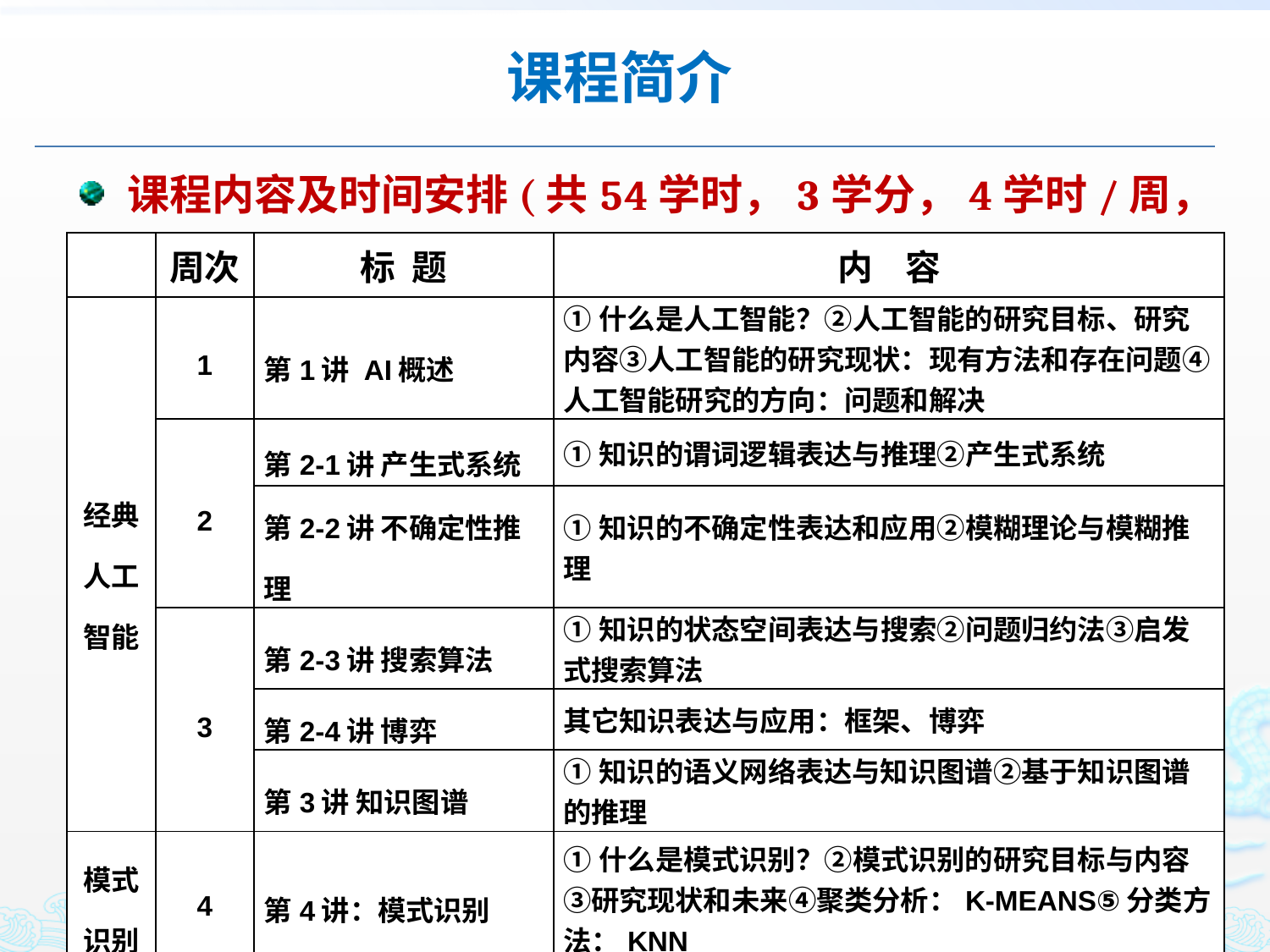

课程简介
课程内容及时间安排(共54学时，3学分，4学时/周，2-15周)
|  | 周次 | 标 题 | 内 容 |
| --- | --- | --- | --- |
| 经典人工智能 | 1 | 第1讲 AI概述 | ①什么是人工智能？②人工智能的研究目标、研究内容③人工智能的研究现状：现有方法和存在问题④人工智能研究的方向：问题和解决 |
|  | 2 | 第2-1讲 产生式系统 | ①知识的谓词逻辑表达与推理②产生式系统 |
|  |  | 第2-2讲 不确定性推理 | ①知识的不确定性表达和应用②模糊理论与模糊推理 |
|  | 3 | 第2-3讲 搜索算法 | ①知识的状态空间表达与搜索②问题归约法③启发式搜索算法 |
|  |  | 第2-4讲 博弈 | 其它知识表达与应用：框架、博弈 |
|  |  | 第3讲 知识图谱 | ①知识的语义网络表达与知识图谱②基于知识图谱的推理 |
| 模式识别 | 4 | 第4讲：模式识别 | ①什么是模式识别？②模式识别的研究目标与内容③研究现状和未来④聚类分析：K-MEANS⑤分类方法：KNN |
| 机器学习 | 5 | 第5-1讲：现代AI概述 第5-2讲：ML概述 | ①什么是机器学习研究目标与研究内容②研究现状和未来③融合3大AI领域，重点在于机器学习 |